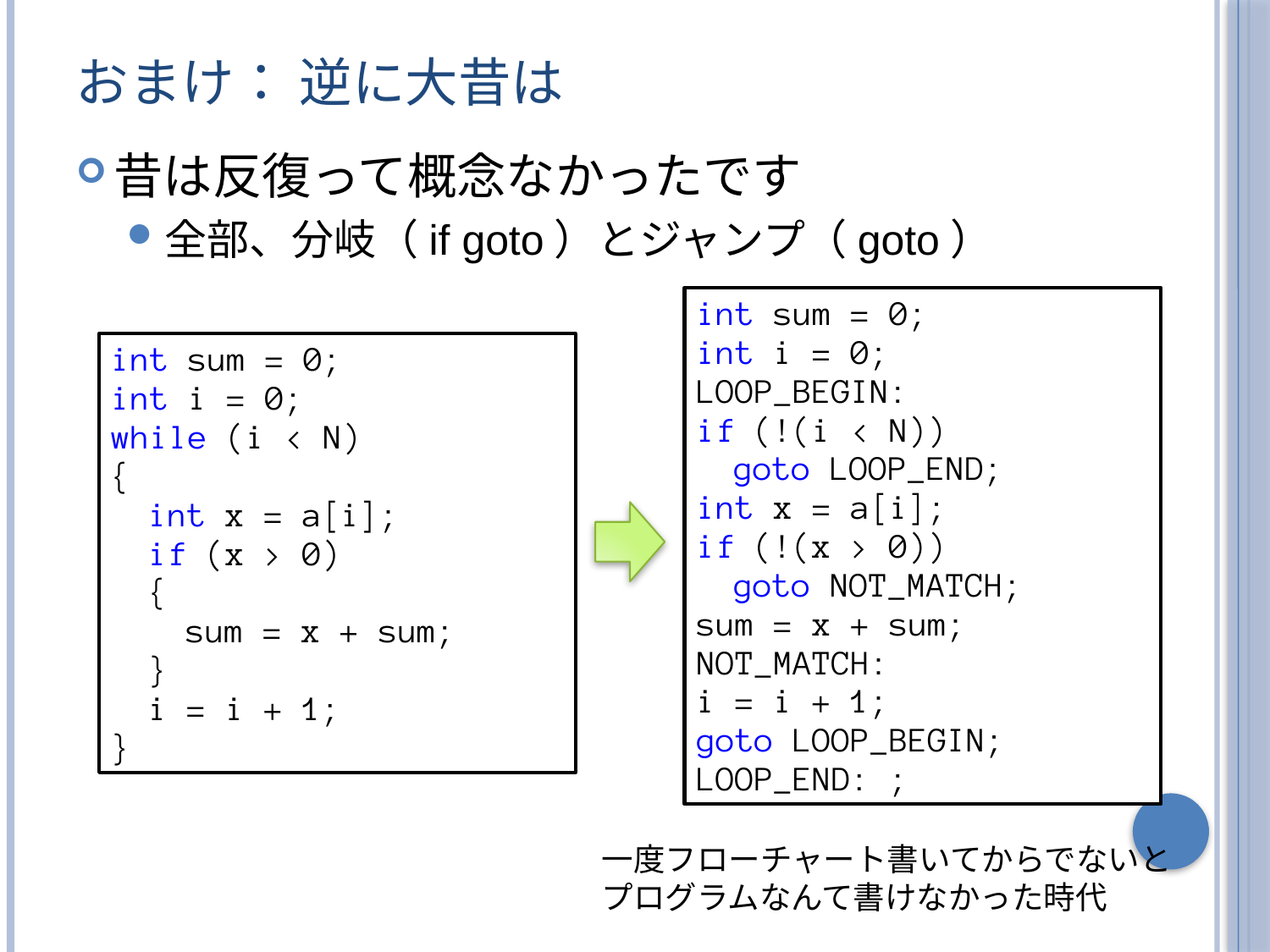

# おまけ： 逆に大昔は
昔は反復って概念なかったです
全部、分岐（if goto）とジャンプ（goto）
int sum = 0;
int i = 0;
LOOP_BEGIN:
if (!(i < N))
	goto LOOP_END;
int x = a[i];
if (!(x > 0))
	goto NOT_MATCH;
sum = x + sum;
NOT_MATCH:
i = i + 1;
goto LOOP_BEGIN;
LOOP_END: ;
int sum = 0;
int i = 0;
while (i < N)
{
	int x = a[i];
	if (x > 0)
	{
		sum = x + sum;
	}
	i = i + 1;
}

一度フローチャート書いてからでないと
プログラムなんて書けなかった時代